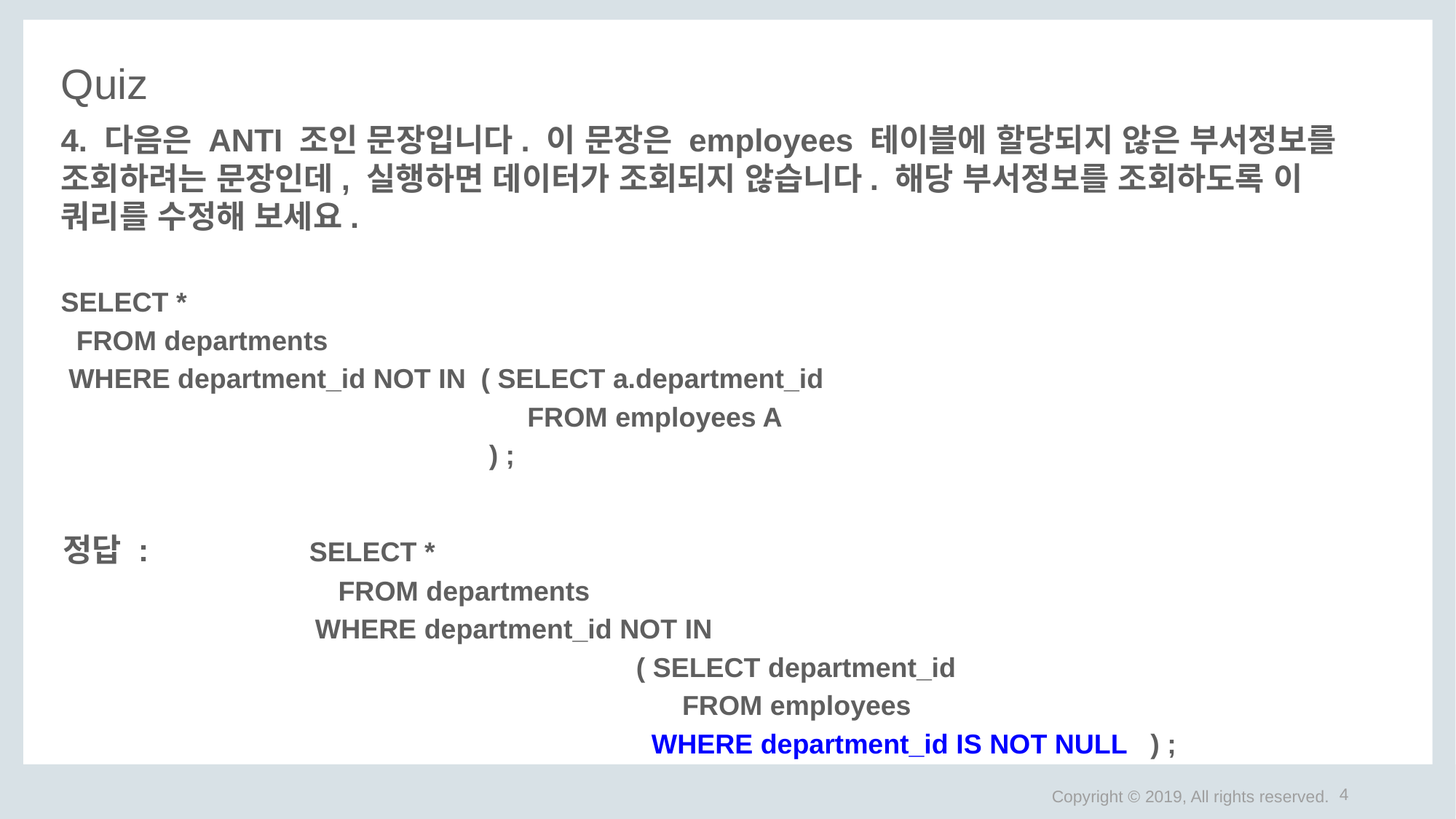

# Quiz
4. 다음은 ANTI 조인 문장입니다. 이 문장은 employees 테이블에 할당되지 않은 부서정보를 조회하려는 문장인데, 실행하면 데이터가 조회되지 않습니다. 해당 부서정보를 조회하도록 이 쿼리를 수정해 보세요.

SELECT *
  FROM departments
 WHERE department_id NOT IN  ( SELECT a.department_id
                                                             FROM employees A
                                                        ) ;

정답 :                  SELECT *
                                    FROM departments
                                 WHERE department_id NOT IN
                                                                           ( SELECT department_id
                                                                                 FROM employees
                                                                             WHERE department_id IS NOT NULL   ) ;